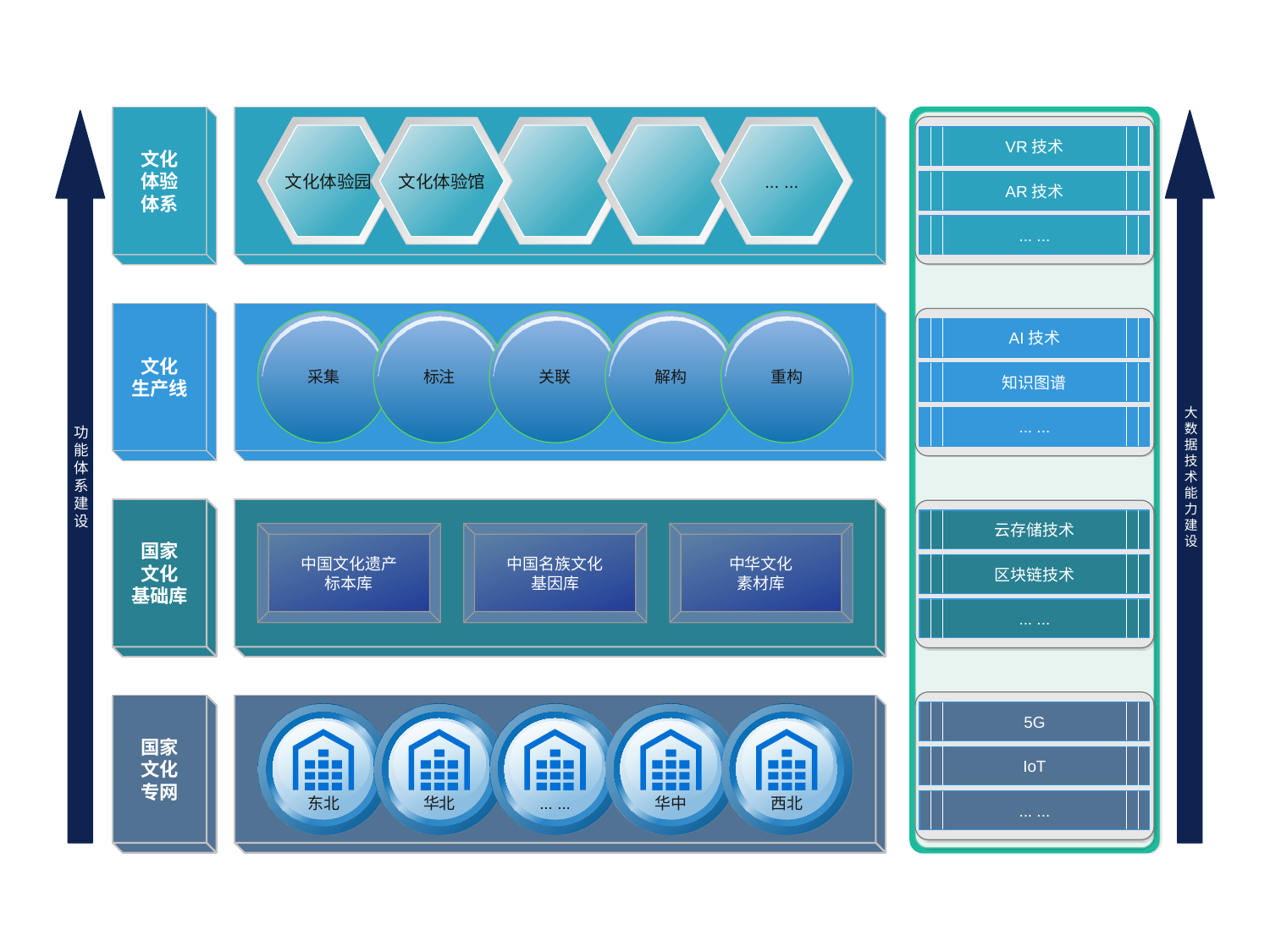

文化
体验
体系

功
能
体
系
建
设

大
数
据
技
术
能
力
建
设

VR技术

AR技术

... ...

文化体验园

文化体验馆

... ...

文化
生产线

AI技术

知识图谱

... ...

采集

标注

关联

解构

重构

国家
文化
基础库

云存储技术

区块链技术

... ...

中国文化遗产
标本库

中国名族文化
基因库

中华文化
素材库

5G

IoT

... ...

国家
文化
专网

东北

华北

... ...

华中

西北